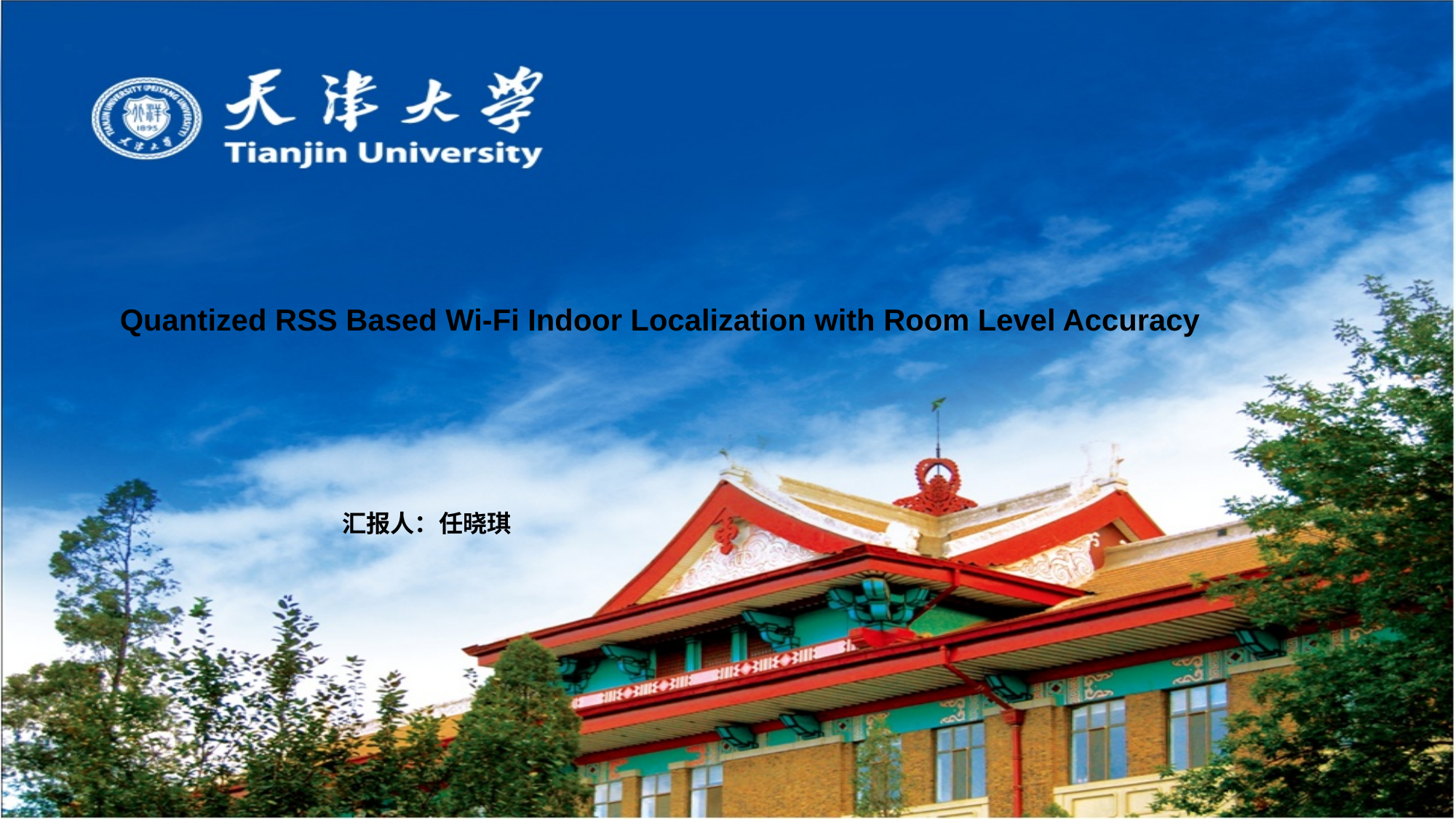

# Quantized RSS Based Wi-Fi Indoor Localization with Room Level Accuracy
汇报人：任晓琪